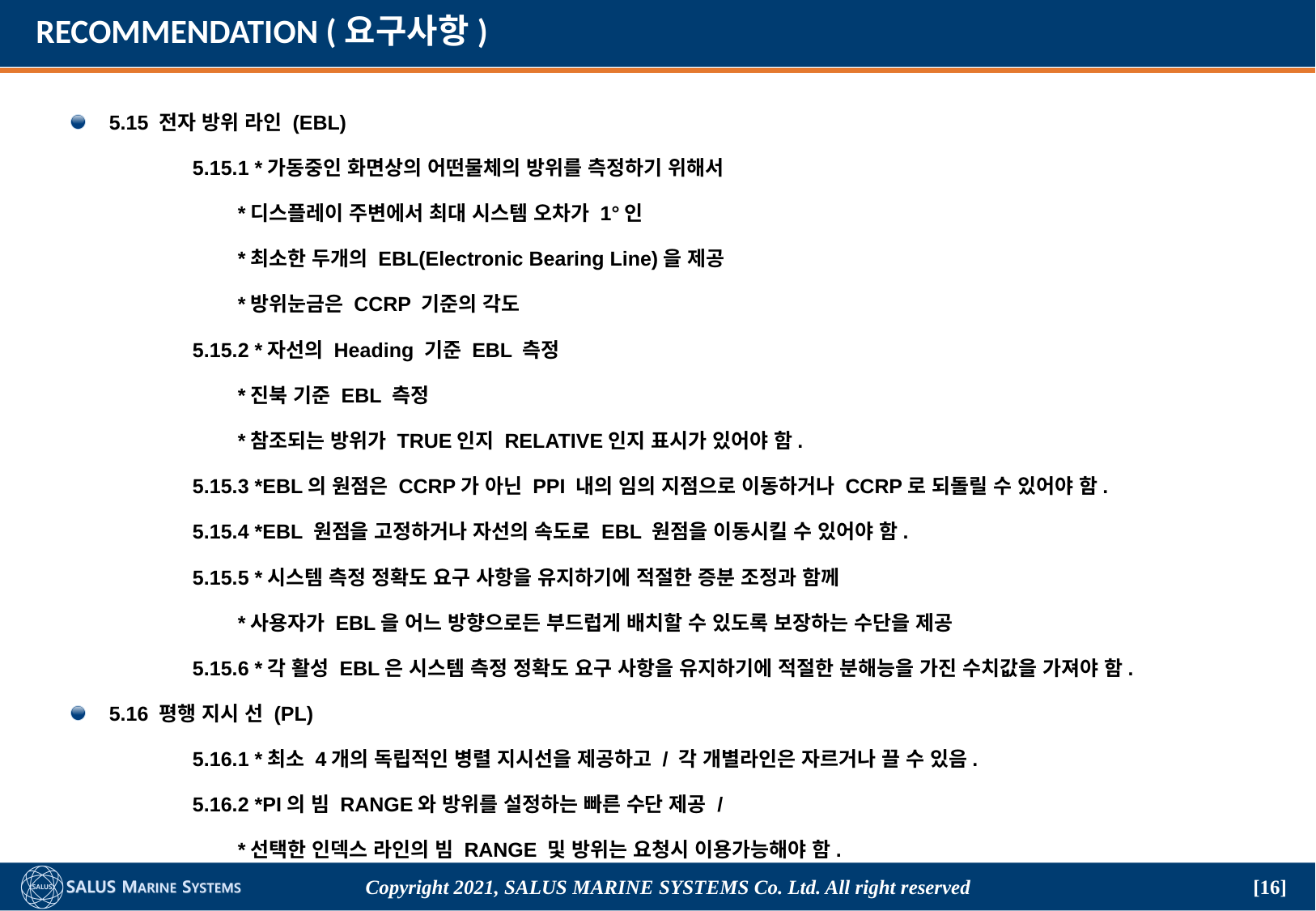

# RECOMMENDATION (요구사항)
5.15 전자 방위 라인 (EBL)
	5.15.1 *가동중인 화면상의 어떤물체의 방위를 측정하기 위해서
	        *디스플레이 주변에서 최대 시스템 오차가 1°인
	        *최소한 두개의 EBL(Electronic Bearing Line)을 제공
	        *방위눈금은 CCRP 기준의 각도
	5.15.2 *자선의 Heading 기준 EBL 측정
	        *진북 기준 EBL 측정
	        *참조되는 방위가 TRUE인지 RELATIVE인지 표시가 있어야 함.
	5.15.3 *EBL의 원점은 CCRP가 아닌 PPI 내의 임의 지점으로 이동하거나 CCRP로 되돌릴 수 있어야 함.
	5.15.4 *EBL 원점을 고정하거나 자선의 속도로 EBL 원점을 이동시킬 수 있어야 함.
	5.15.5 *시스템 측정 정확도 요구 사항을 유지하기에 적절한 증분 조정과 함께
	        *사용자가 EBL을 어느 방향으로든 부드럽게 배치할 수 있도록 보장하는 수단을 제공
	5.15.6 *각 활성 EBL은 시스템 측정 정확도 요구 사항을 유지하기에 적절한 분해능을 가진 수치값을 가져야 함.
5.16 평행 지시 선 (PL)
	5.16.1 *최소 4개의 독립적인 병렬 지시선을 제공하고 / 각 개별라인은 자르거나 끌 수 있음.
	5.16.2 *PI의 빔 RANGE와 방위를 설정하는 빠른 수단 제공 /
	        *선택한 인덱스 라인의 빔 RANGE 및 방위는 요청시 이용가능해야 함.
Copyright 2021, SALUS Marine Systems Co. Ltd. All right reserved
[16]